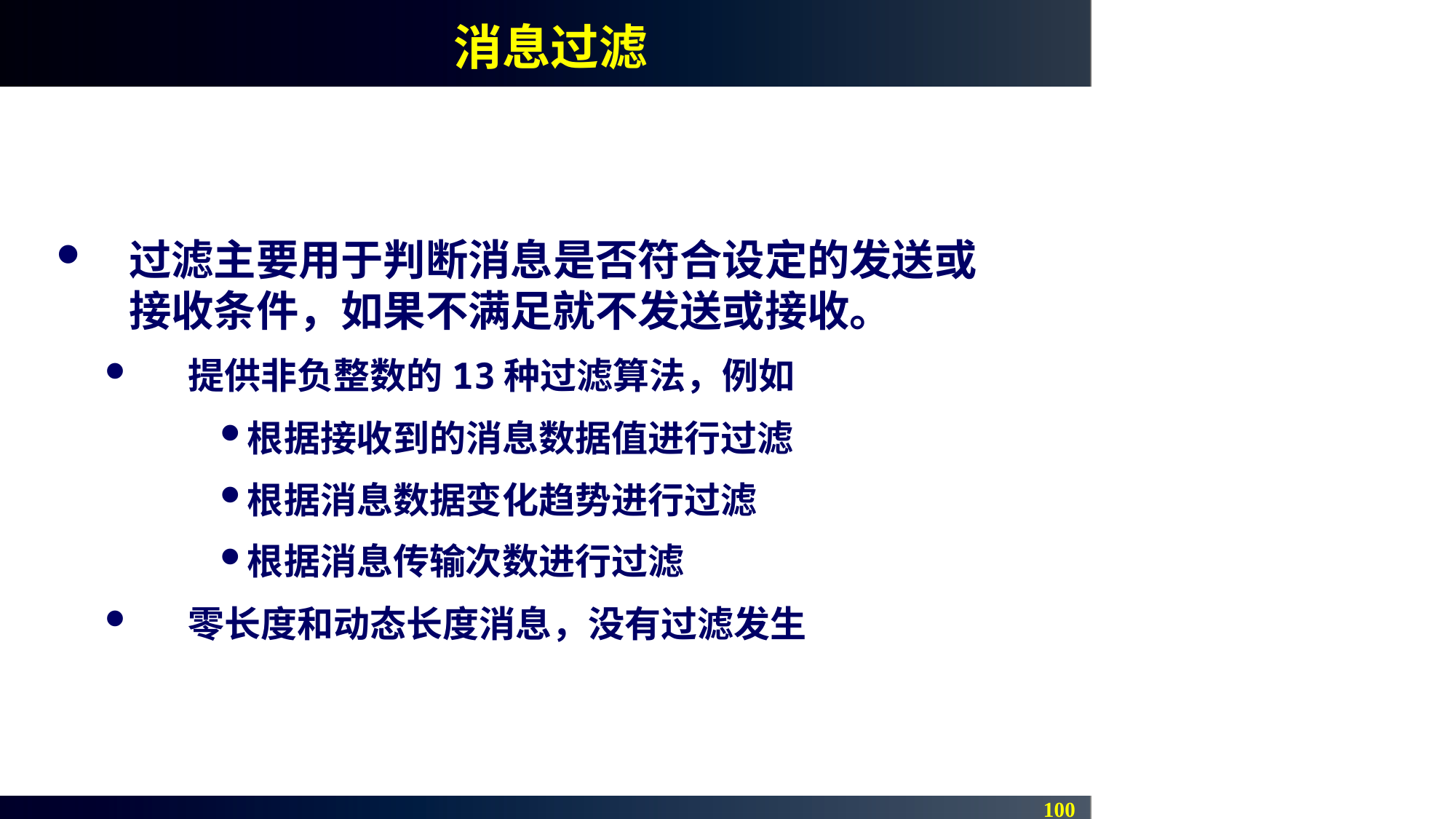

消息过滤
过滤主要用于判断消息是否符合设定的发送或接收条件，如果不满足就不发送或接收。
提供非负整数的13种过滤算法，例如
根据接收到的消息数据值进行过滤
根据消息数据变化趋势进行过滤
根据消息传输次数进行过滤
零长度和动态长度消息，没有过滤发生